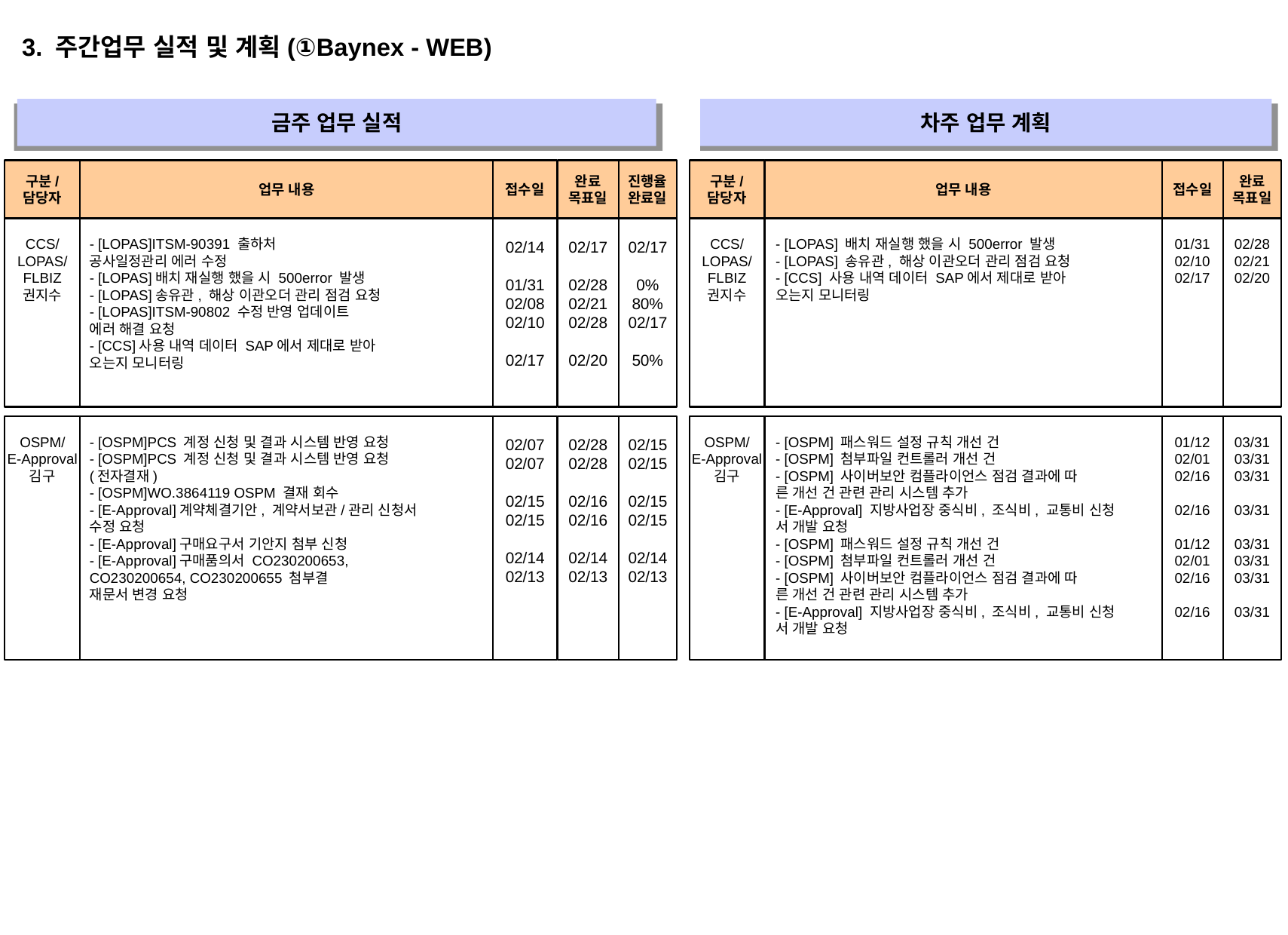

3. 주간업무 실적 및 계획(①Baynex - WEB)
금주 업무 실적
차주 업무 계획
" "
" "
구분/
담당자
업무 내용
접수일
완료
목표일
진행율
완료일
구분/
담당자
업무 내용
접수일
완료
목표일
CCS/
LOPAS/
FLBIZ
권지수

- [LOPAS]ITSM-90391 출하처
공사일정관리 에러 수정
- [LOPAS]배치 재실행 했을 시 500error 발생
- [LOPAS]송유관, 해상 이관오더 관리 점검 요청
- [LOPAS]ITSM-90802 수정 반영 업데이트
에러 해결 요청
- [CCS]사용 내역 데이터 SAP에서 제대로 받아
오는지 모니터링
02/14
01/31
02/08
02/10
02/17
02/17
02/28
02/21
02/28
02/20
02/17
0%
80%
02/17
50%
CCS/
LOPAS/
FLBIZ
권지수

- [LOPAS] 배치 재실행 했을 시 500error 발생
- [LOPAS] 송유관, 해상 이관오더 관리 점검 요청
- [CCS] 사용 내역 데이터 SAP에서 제대로 받아
오는지 모니터링
01/31
02/10
02/17
02/28
02/21
02/20
OSPM/
E-Approval
김구

- [OSPM]PCS 계정 신청 및 결과 시스템 반영 요청
- [OSPM]PCS 계정 신청 및 결과 시스템 반영 요청
(전자결재)
- [OSPM]WO.3864119 OSPM 결재 회수
- [E-Approval]계약체결기안, 계약서보관/관리 신청서
수정 요청
- [E-Approval]구매요구서 기안지 첨부 신청
- [E-Approval]구매품의서 CO230200653,
CO230200654, CO230200655 첨부결
재문서 변경 요청
02/07
02/07
02/15
02/15
02/14
02/13
02/28
02/28
02/16
02/16
02/14
02/13
02/15
02/15
02/15
02/15
02/14
02/13
OSPM/
E-Approval
김구

- [OSPM] 패스워드 설정 규칙 개선 건
- [OSPM] 첨부파일 컨트롤러 개선 건
- [OSPM] 사이버보안 컴플라이언스 점검 결과에 따
른 개선 건 관련 관리 시스템 추가
- [E-Approval] 지방사업장 중식비, 조식비, 교통비 신청
서 개발 요청
- [OSPM] 패스워드 설정 규칙 개선 건
- [OSPM] 첨부파일 컨트롤러 개선 건
- [OSPM] 사이버보안 컴플라이언스 점검 결과에 따
른 개선 건 관련 관리 시스템 추가
- [E-Approval] 지방사업장 중식비, 조식비, 교통비 신청
서 개발 요청
01/12
02/01
02/16
02/16
01/12
02/01
02/16
02/16
03/31
03/31
03/31
03/31
03/31
03/31
03/31
03/31